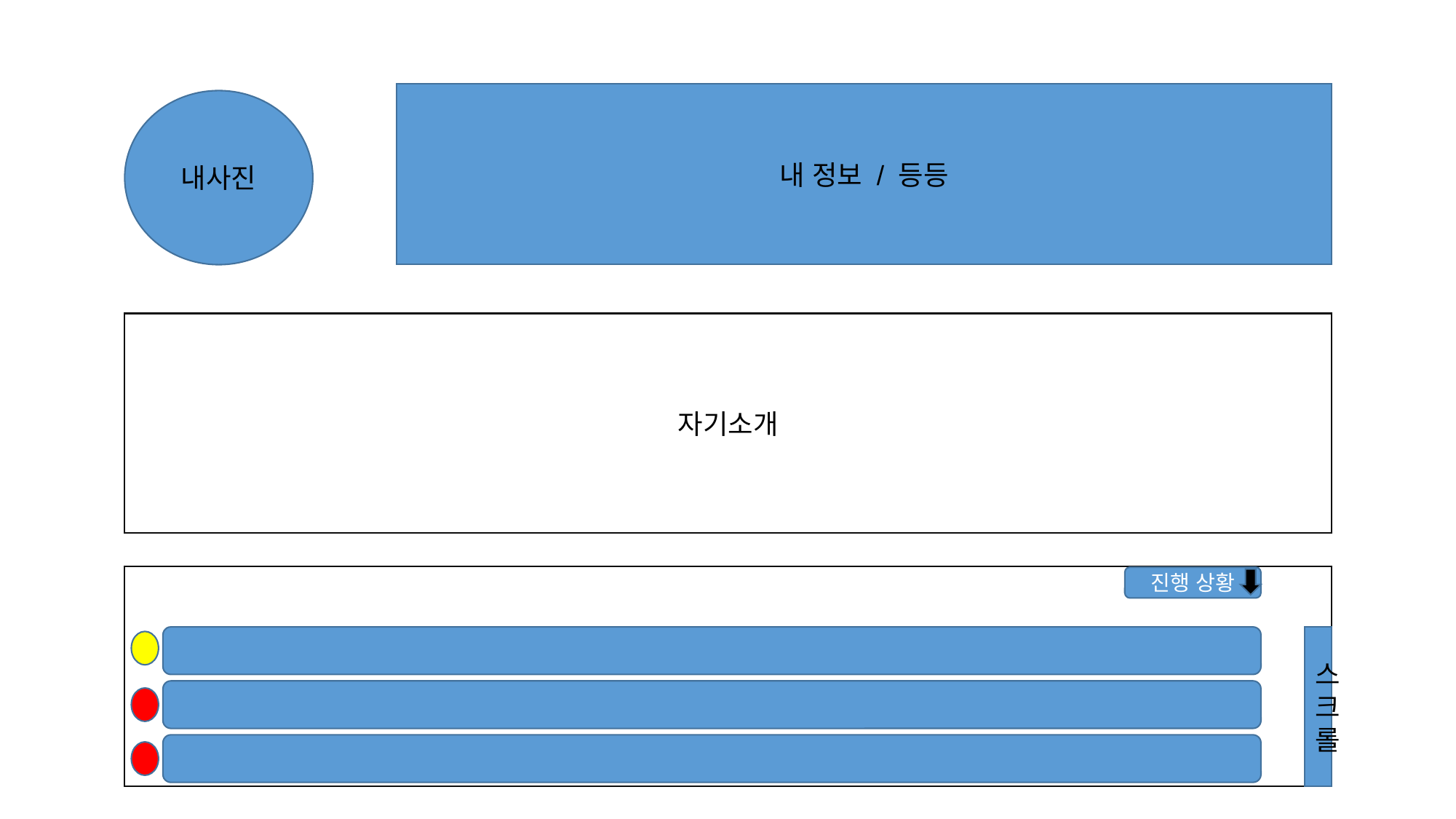

내 정보 / 등등
내사진
자기소개

진행 상황

스크롤